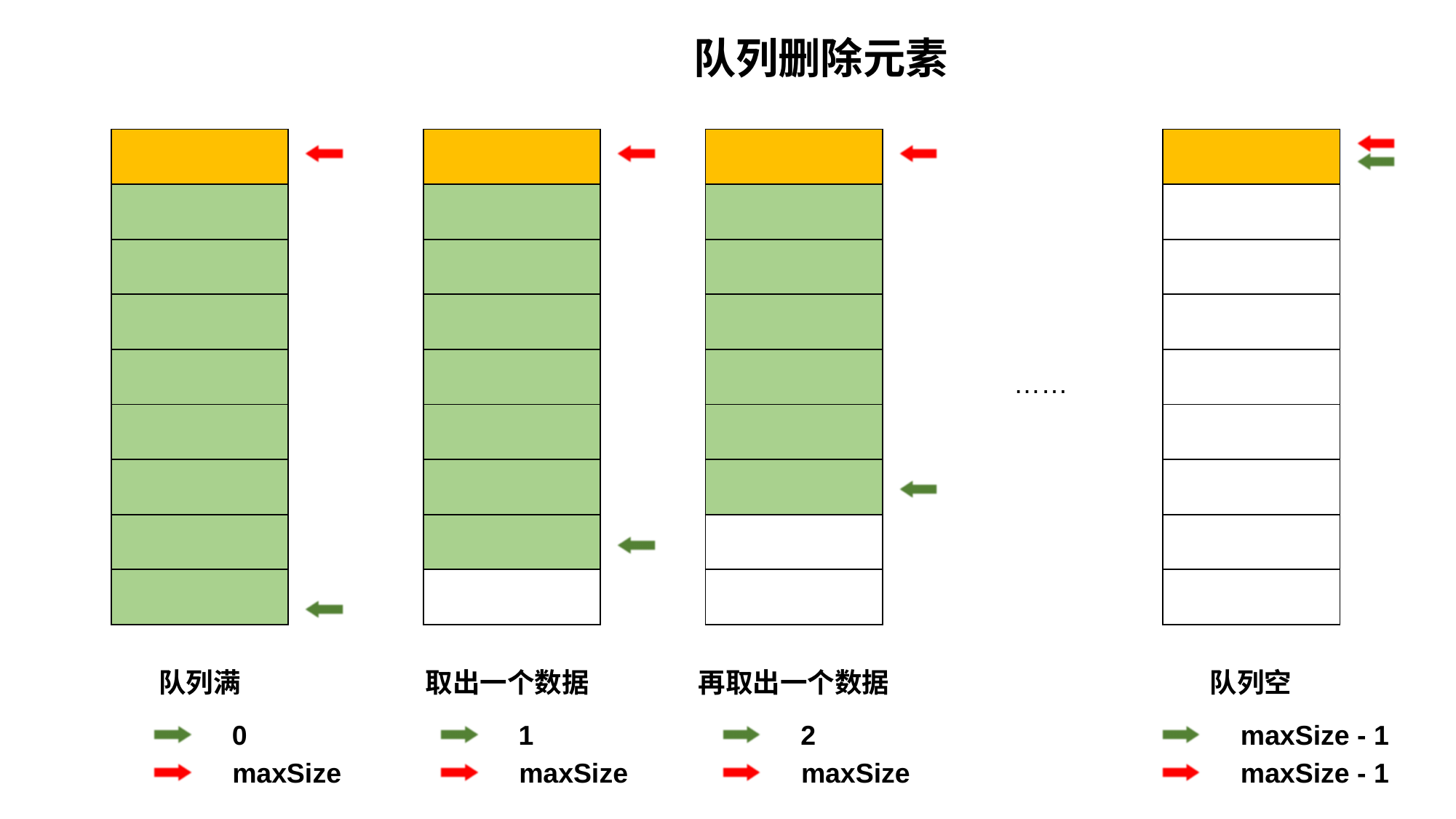

队列删除元素

|  |
| --- |
|  |
|  |
|  |
|  |
|  |
|  |
|  |
|  |
|  |
| --- |
|  |
|  |
|  |
|  |
|  |
|  |
|  |
|  |
|  |
| --- |
|  |
|  |
|  |
|  |
|  |
|  |
|  |
|  |
|  |
| --- |
|  |
|  |
|  |
|  |
|  |
|  |
|  |
|  |

……

队列满
取出一个数据
再取出一个数据
队列空
0
1
2
maxSize - 1

maxSize
maxSize
maxSize
maxSize - 1